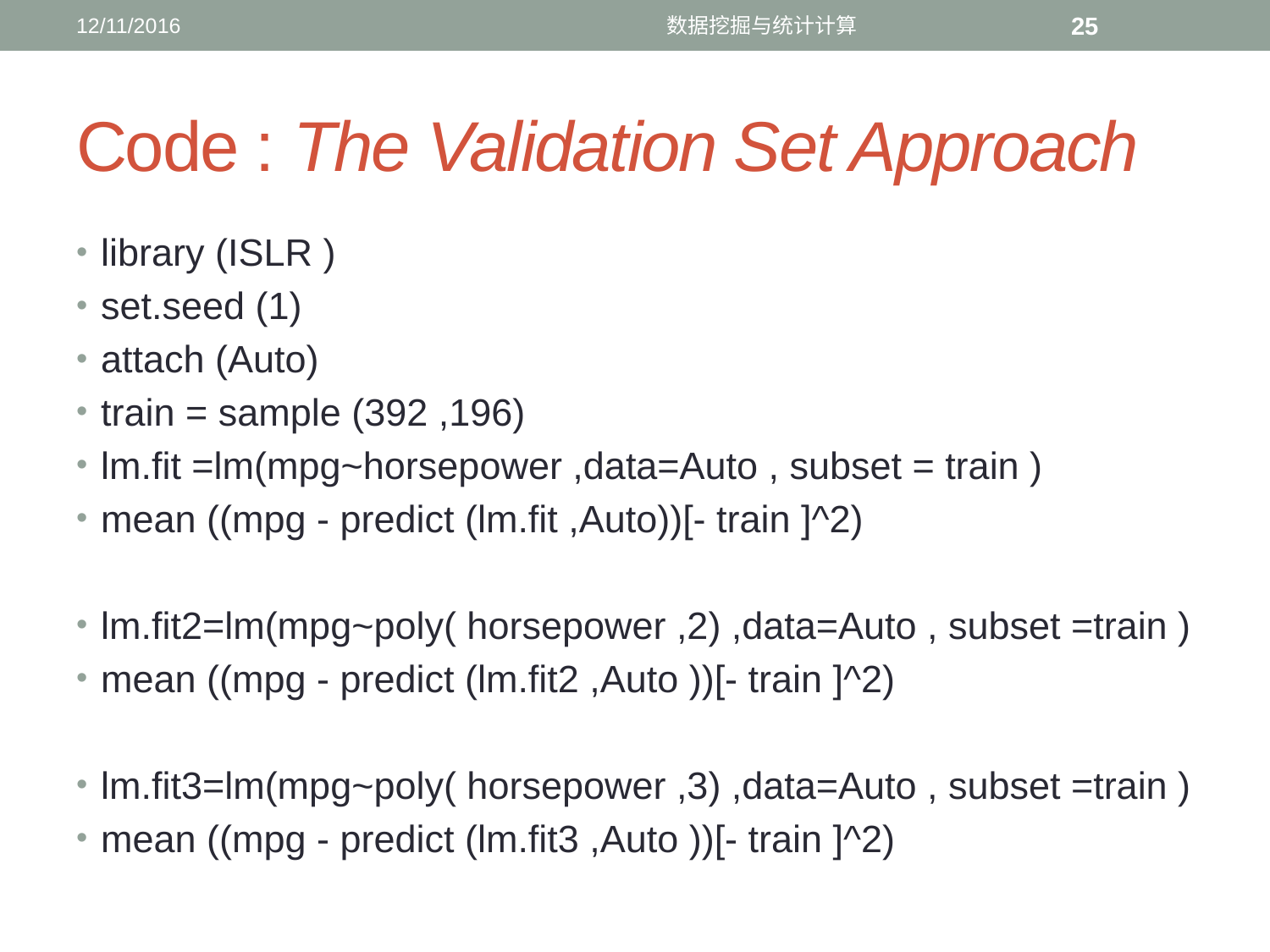

12/11/2016
数据挖掘与统计计算
25
# Code : The Validation Set Approach
library (ISLR )
set.seed (1)
attach (Auto)
train = sample (392 ,196)
lm.fit =lm(mpg~horsepower ,data=Auto , subset = train )
mean ((mpg - predict (lm.fit ,Auto))[- train ]^2)

lm.fit2=lm(mpg~poly( horsepower ,2) ,data=Auto , subset =train )
mean ((mpg - predict (lm.fit2 ,Auto ))[- train ]^2)

lm.fit3=lm(mpg~poly( horsepower ,3) ,data=Auto , subset =train )
mean ((mpg - predict (lm.fit3 ,Auto ))[- train ]^2)